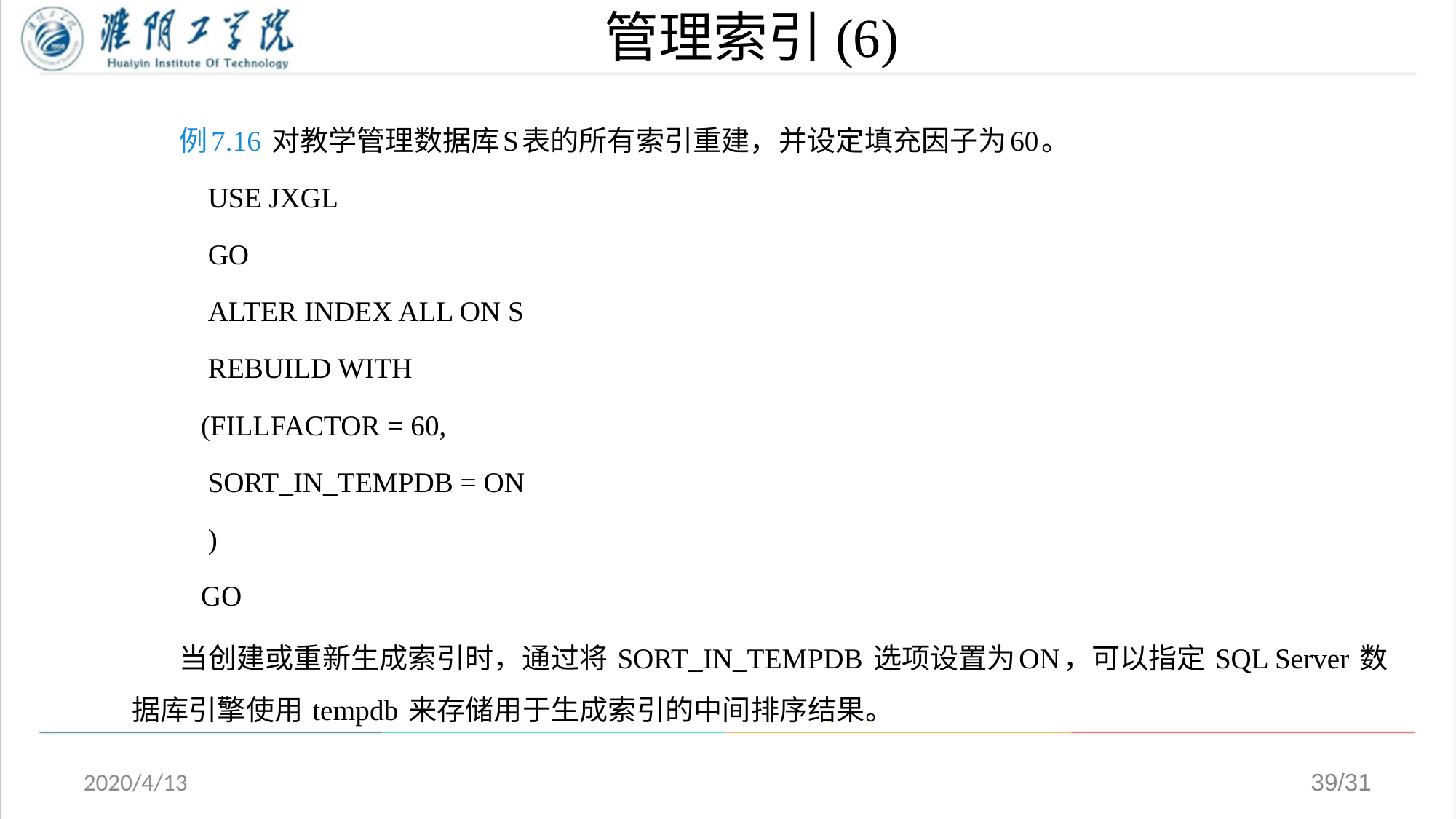

# 管理索引(6)
例7.16 对教学管理数据库S表的所有索引重建，并设定填充因子为60。
    USE JXGL
    GO
    ALTER INDEX ALL ON S
    REBUILD WITH
   (FILLFACTOR = 60,
    SORT_IN_TEMPDB = ON
    )
   GO
当创建或重新生成索引时，通过将 SORT_IN_TEMPDB 选项设置为ON，可以指定 SQL Server 数据库引擎使用 tempdb 来存储用于生成索引的中间排序结果。
2020/4/13
39/31